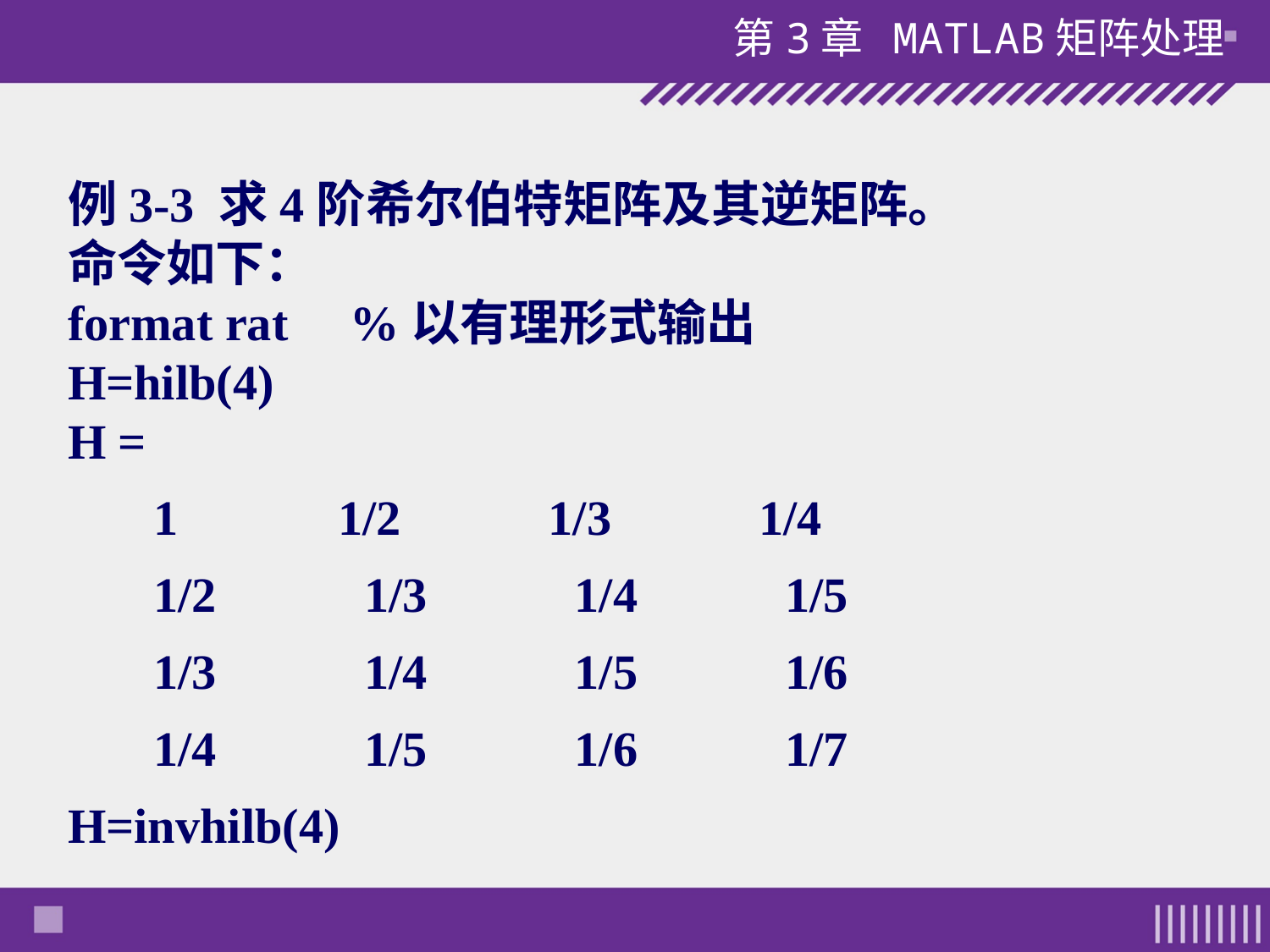

例3-3 求4阶希尔伯特矩阵及其逆矩阵。
命令如下：
format rat     %以有理形式输出
H=hilb(4)
H =
       1             1/2            1/3            1/4
       1/2            1/3            1/4            1/5
       1/3            1/4            1/5            1/6
       1/4            1/5            1/6            1/7
H=invhilb(4)